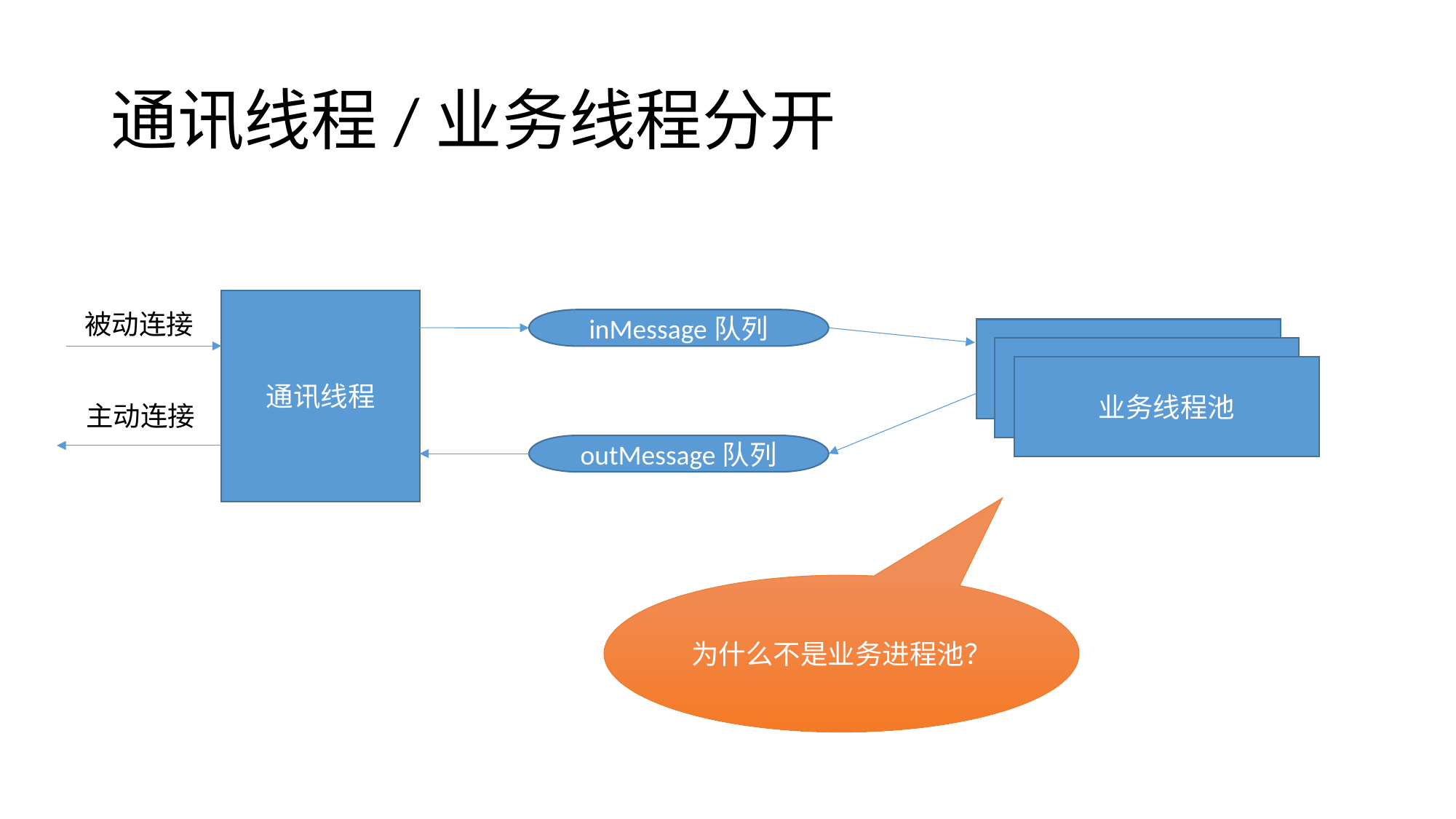

# 通讯线程/业务线程分开
通讯线程
被动连接
inMessage队列

业务线程池
主动连接
outMessage队列
为什么不是业务进程池？